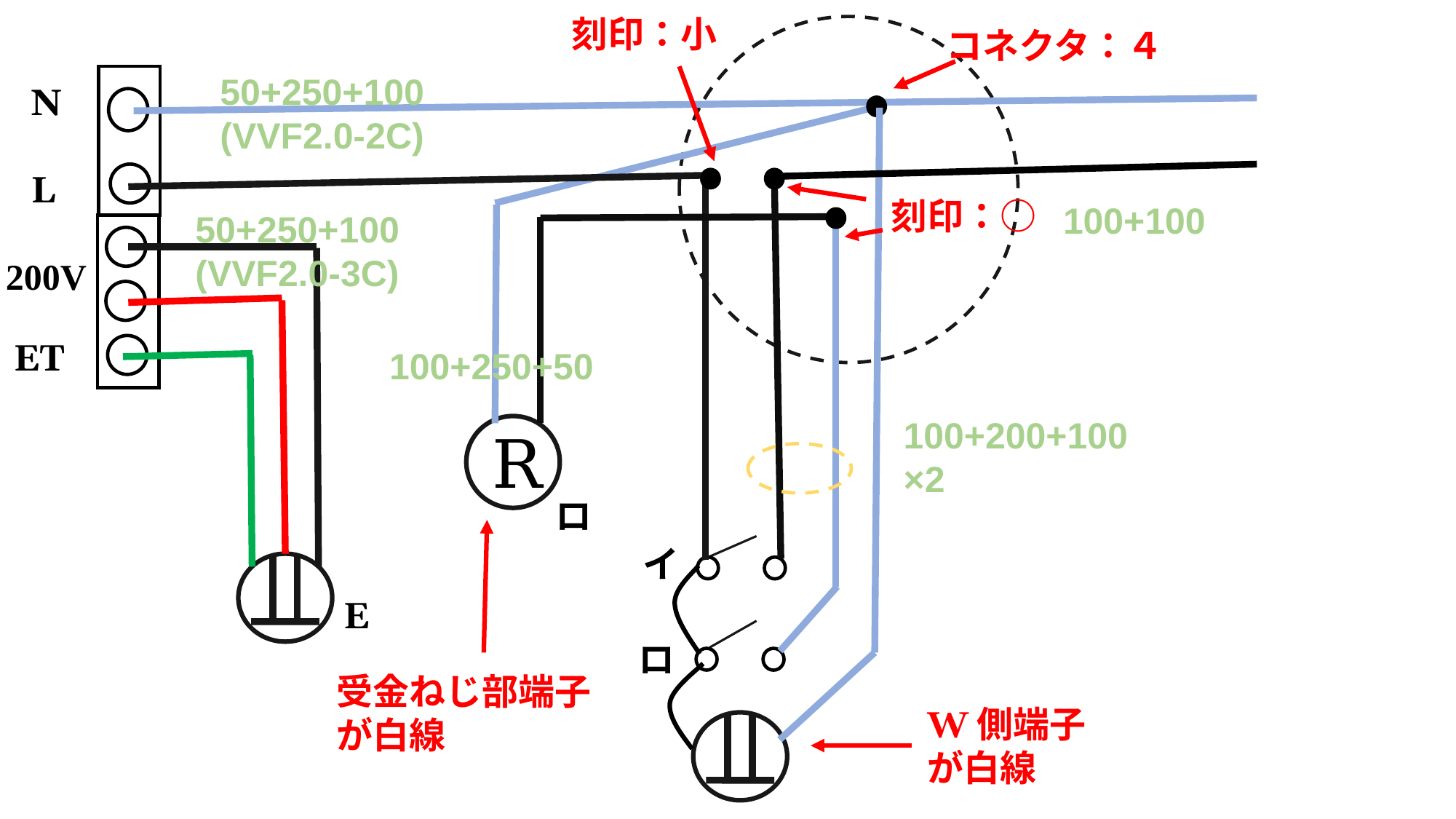

刻印：小

コネクタ：４
50+250+100
(VVF2.0-2C)

N

L

刻印：○
100+100
50+250+100
(VVF2.0-3C)

200V

ET

100+250+50
100+200+100
×2
R

ロ
イ

E
ロ

受金ねじ部端子
が白線

W側端子
が白線